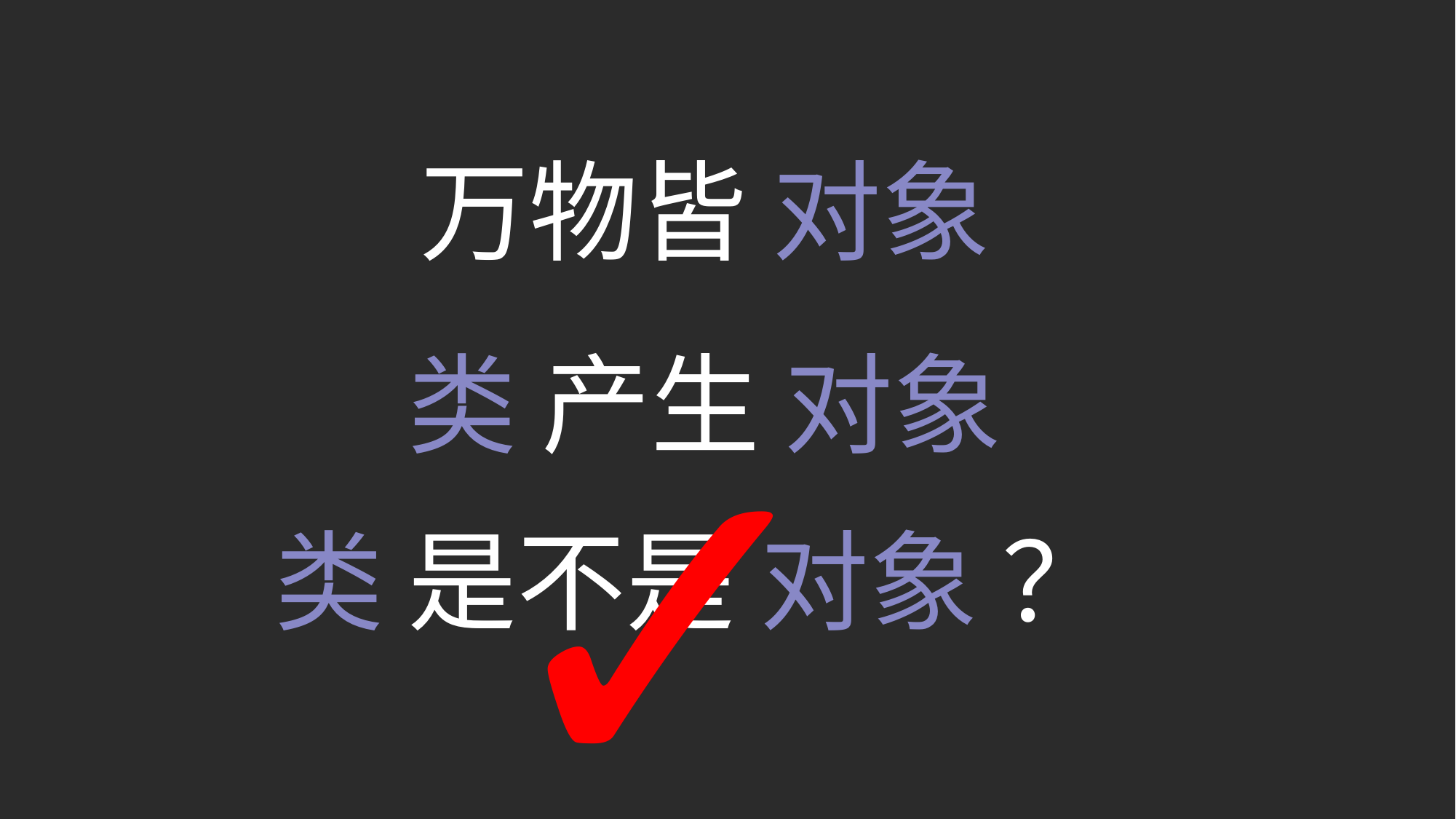

万物皆 对象
类 产生 对象
✓
类 是不是 对象 ？